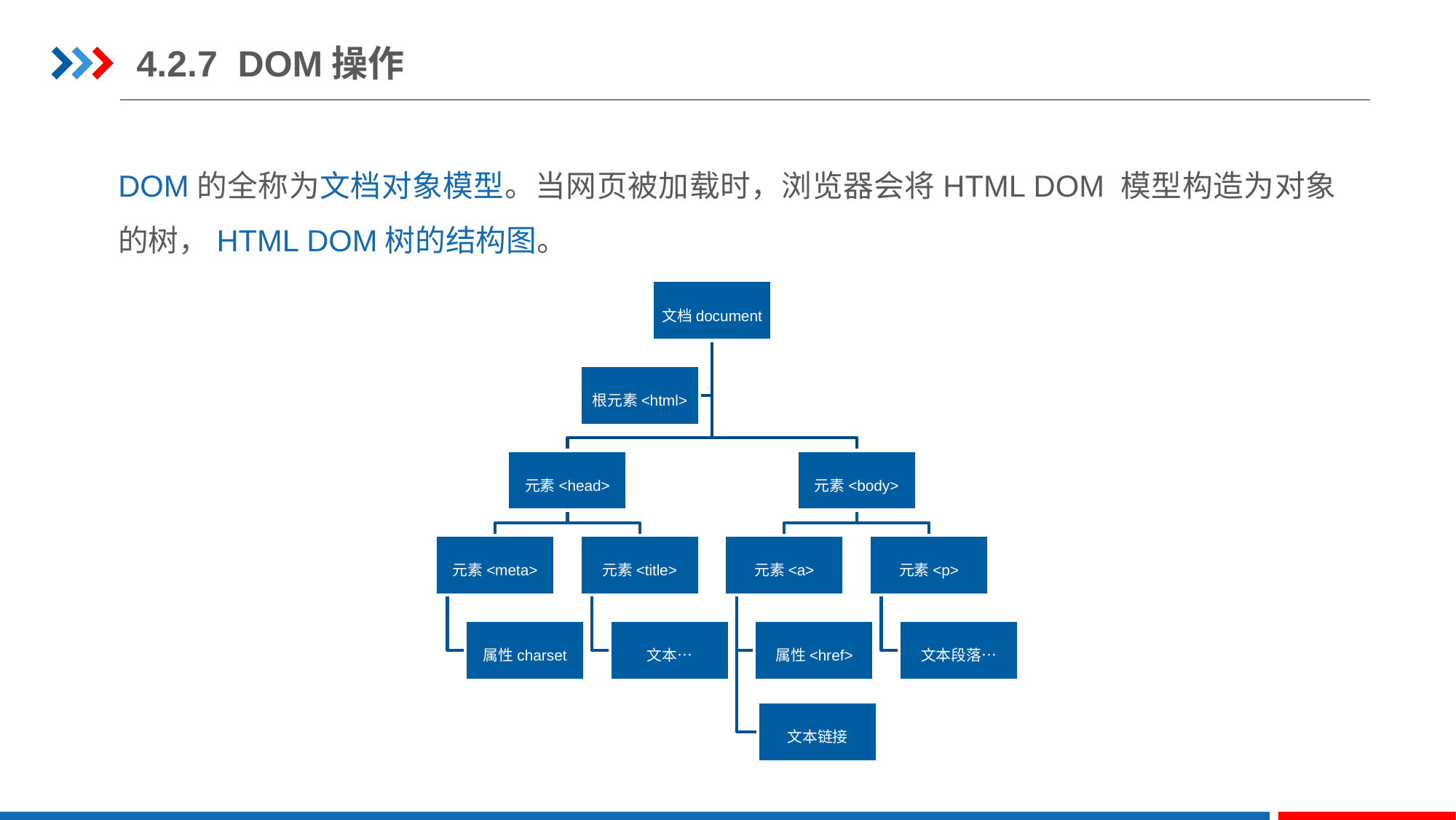

4.2.7  DOM操作
DOM的全称为文档对象模型。当网页被加载时，浏览器会将HTML DOM 模型构造为对象的树，HTML DOM树的结构图。
文档document
元素<head>
元素<meta>
属性charset
元素<title>
文本…
元素<body>
元素<a>
属性<href>
文本链接
元素<p>
文本段落…
根元素<html>